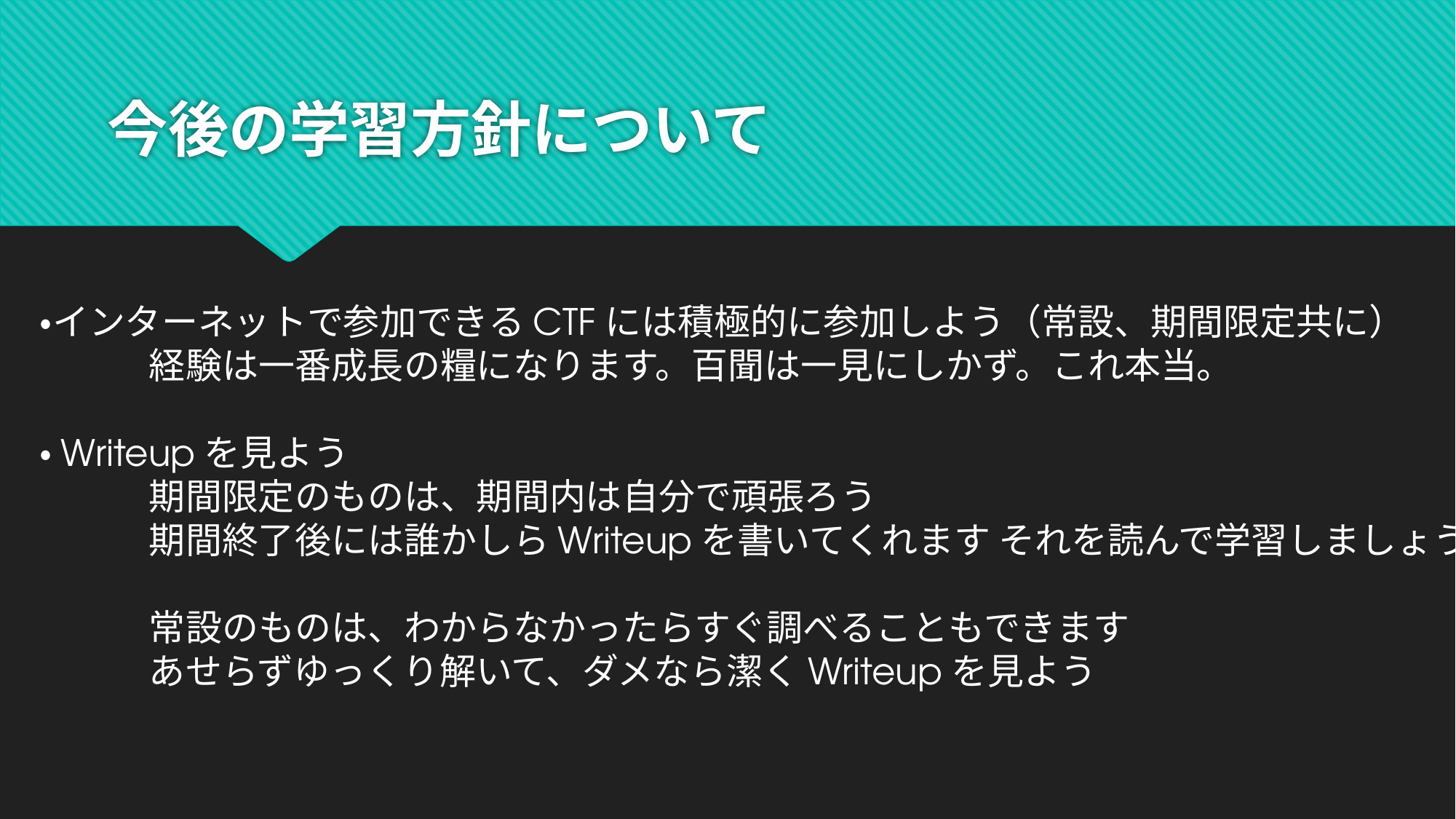

# 今後の学習方針について
・インターネットで参加できるCTFには積極的に参加しよう（常設、期間限定共に）
	経験は一番成長の糧になります。百聞は一見にしかず。これ本当。

・Writeupを見よう
	期間限定のものは、期間内は自分で頑張ろう
	期間終了後には誰かしらWriteupを書いてくれます それを読んで学習しましょう

	常設のものは、わからなかったらすぐ調べることもできます
	あせらずゆっくり解いて、ダメなら潔くWriteupを見よう